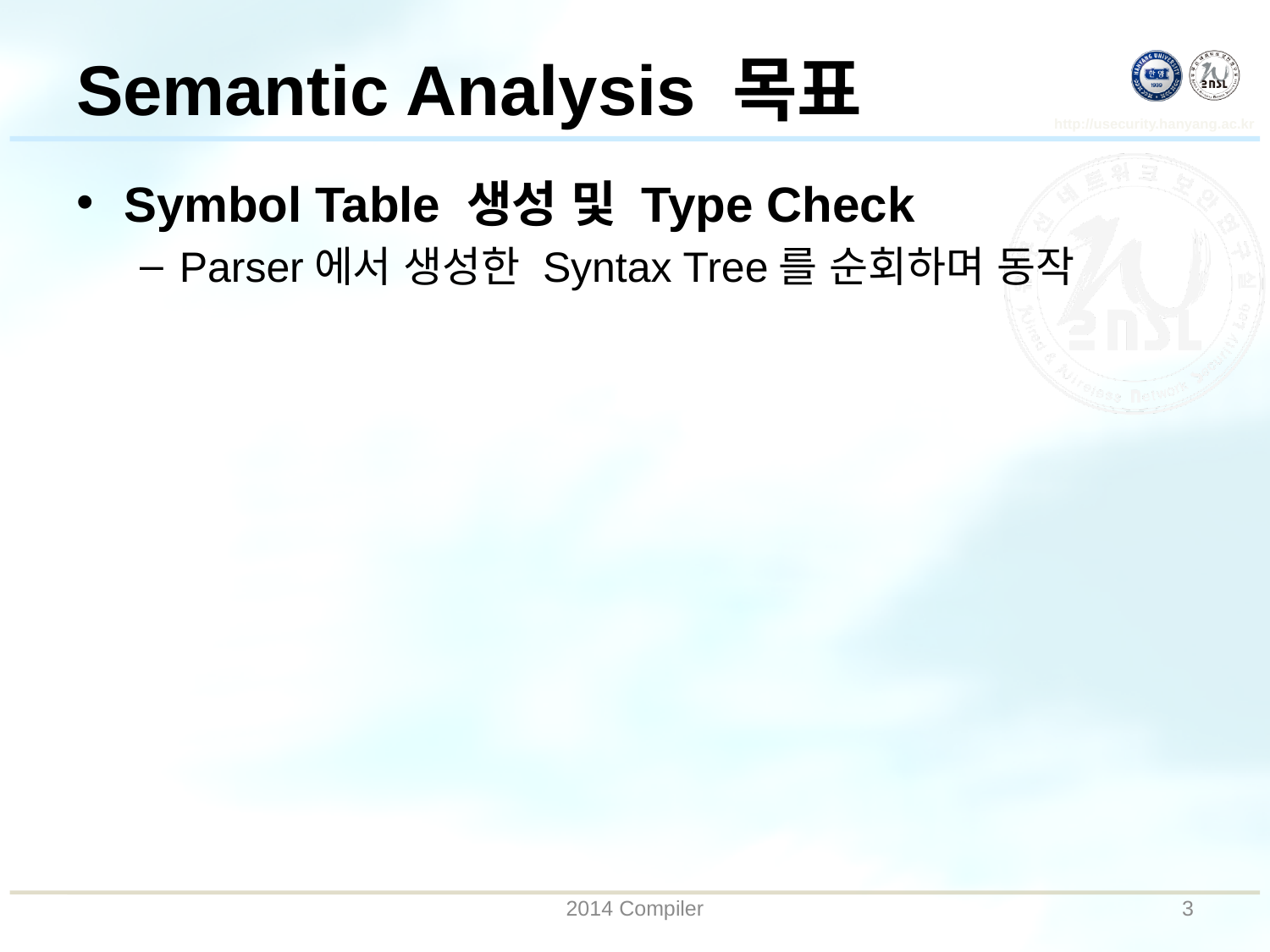

# Semantic Analysis 목표
Symbol Table 생성 및 Type Check
Parser에서 생성한 Syntax Tree를 순회하며 동작
2014 Compiler
3